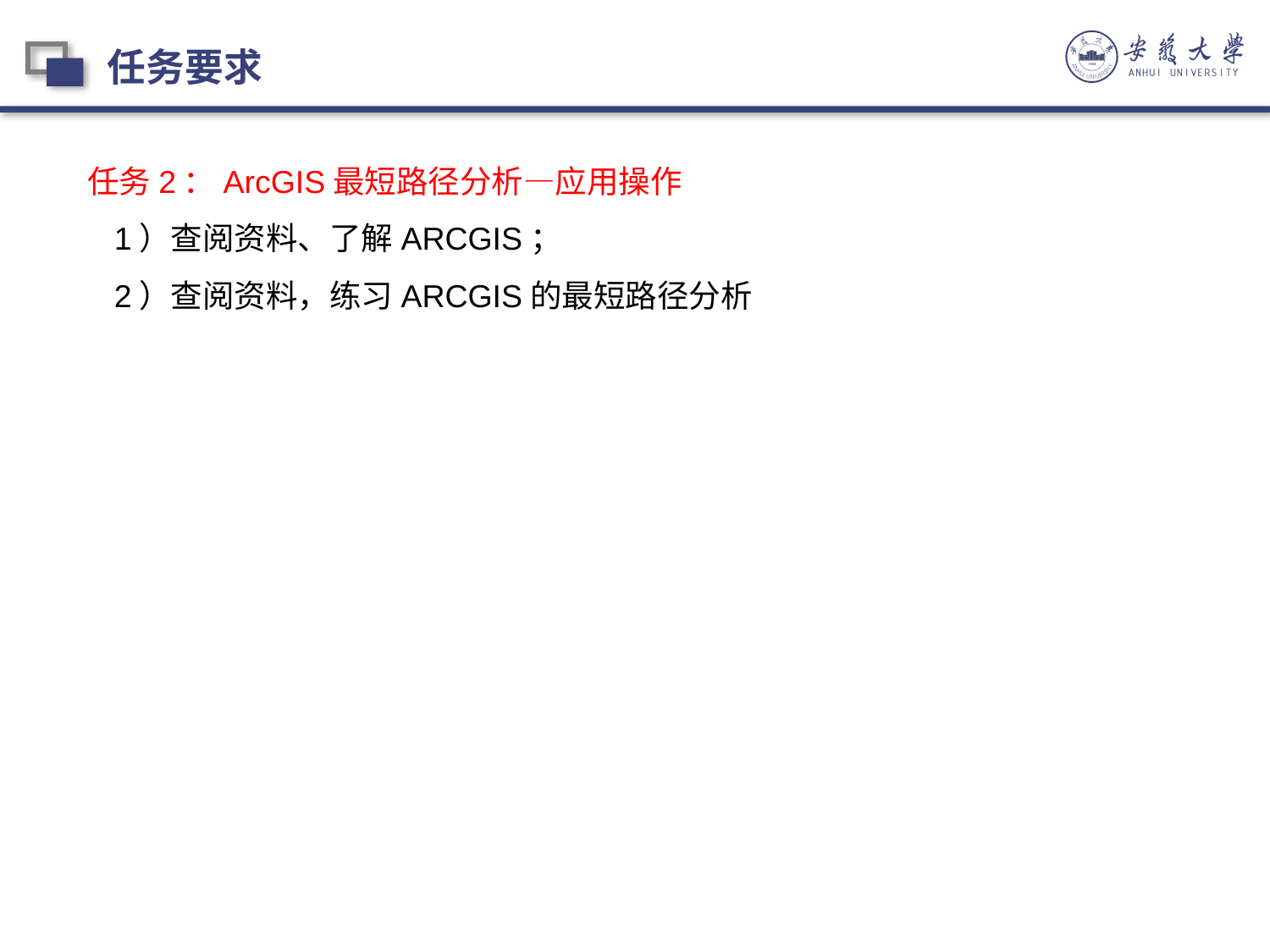

任务要求
任务2：ArcGIS最短路径分析—应用操作
   1）查阅资料、了解ARCGIS；
   2）查阅资料，练习ARCGIS的最短路径分析